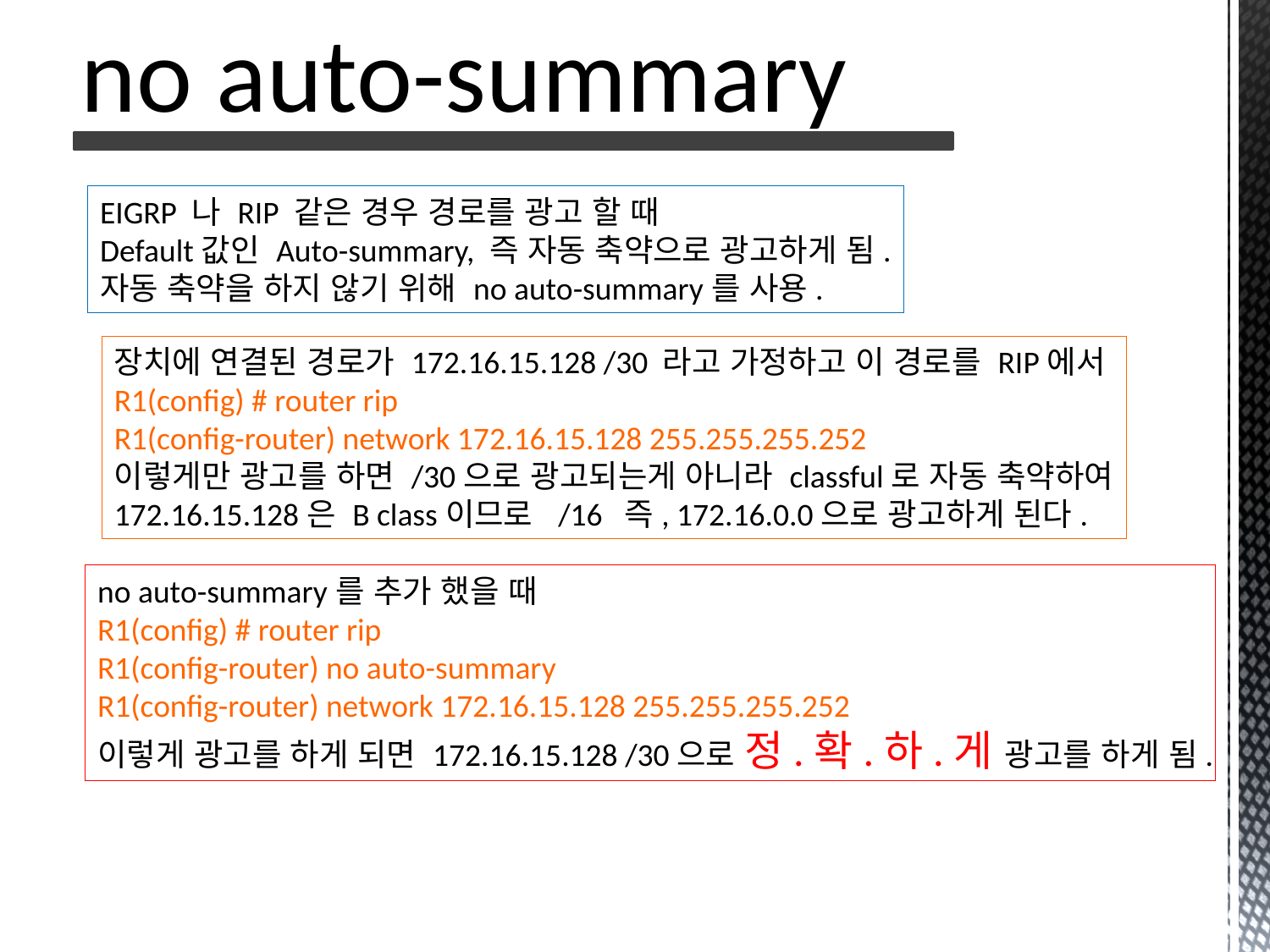

no auto-summary

EIGRP 나 RIP 같은 경우 경로를 광고 할 때
Default값인 Auto-summary, 즉 자동 축약으로 광고하게 됨.
자동 축약을 하지 않기 위해 no auto-summary를 사용.
장치에 연결된 경로가 172.16.15.128 /30 라고 가정하고 이 경로를 RIP에서
R1(config) # router rip
R1(config-router) network 172.16.15.128 255.255.255.252
이렇게만 광고를 하면 /30으로 광고되는게 아니라 classful로 자동 축약하여
172.16.15.128은 B class이므로  /16  즉, 172.16.0.0으로 광고하게 된다.
no auto-summary를 추가 했을 때
R1(config) # router rip
R1(config-router) no auto-summary
R1(config-router) network 172.16.15.128 255.255.255.252
이렇게 광고를 하게 되면 172.16.15.128 /30으로 정.확.하.게 광고를 하게 됨.